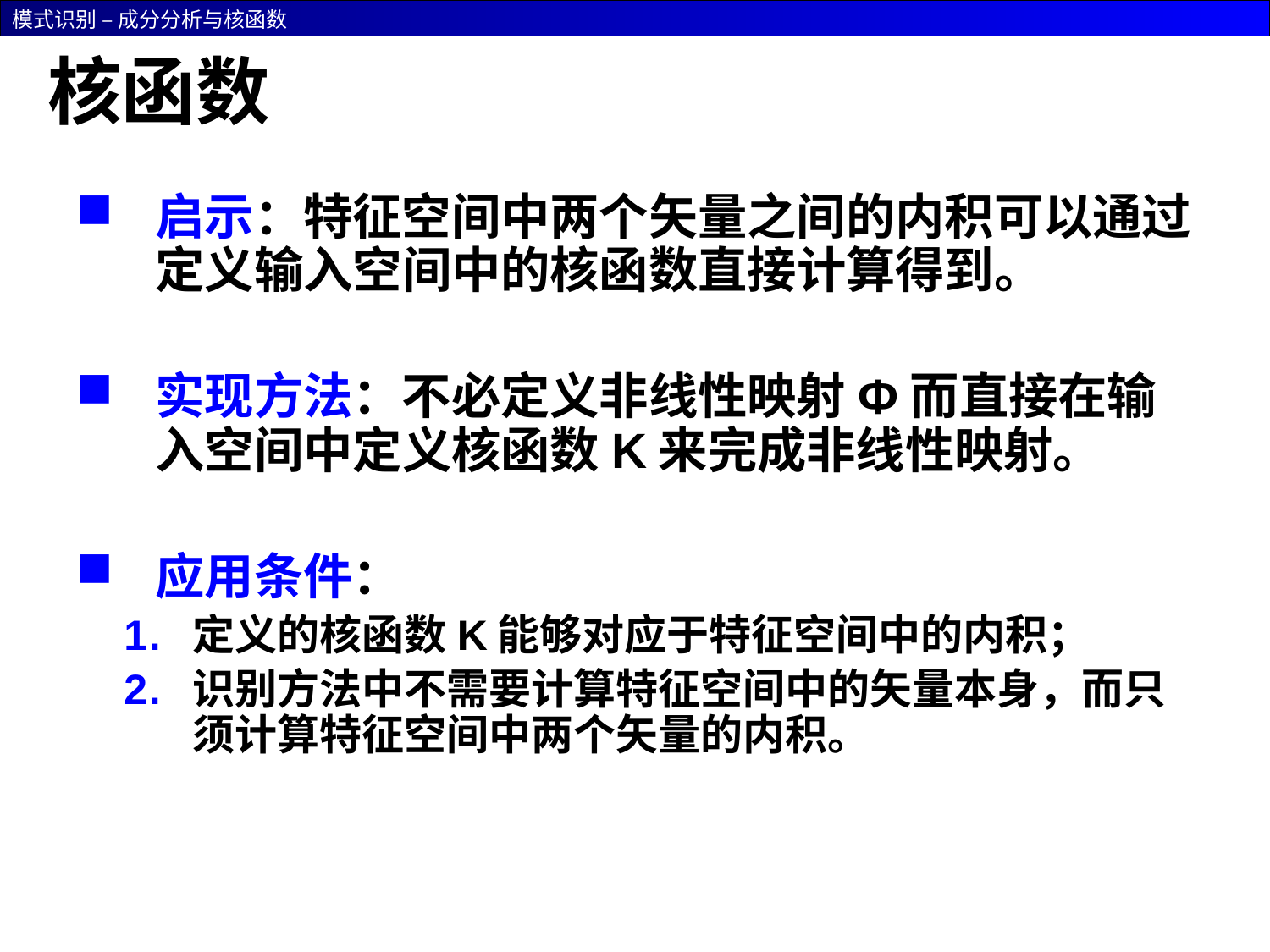

# 核函数
启示：特征空间中两个矢量之间的内积可以通过定义输入空间中的核函数直接计算得到。

实现方法：不必定义非线性映射Φ而直接在输入空间中定义核函数K来完成非线性映射。

应用条件：
定义的核函数K能够对应于特征空间中的内积；
识别方法中不需要计算特征空间中的矢量本身，而只须计算特征空间中两个矢量的内积。